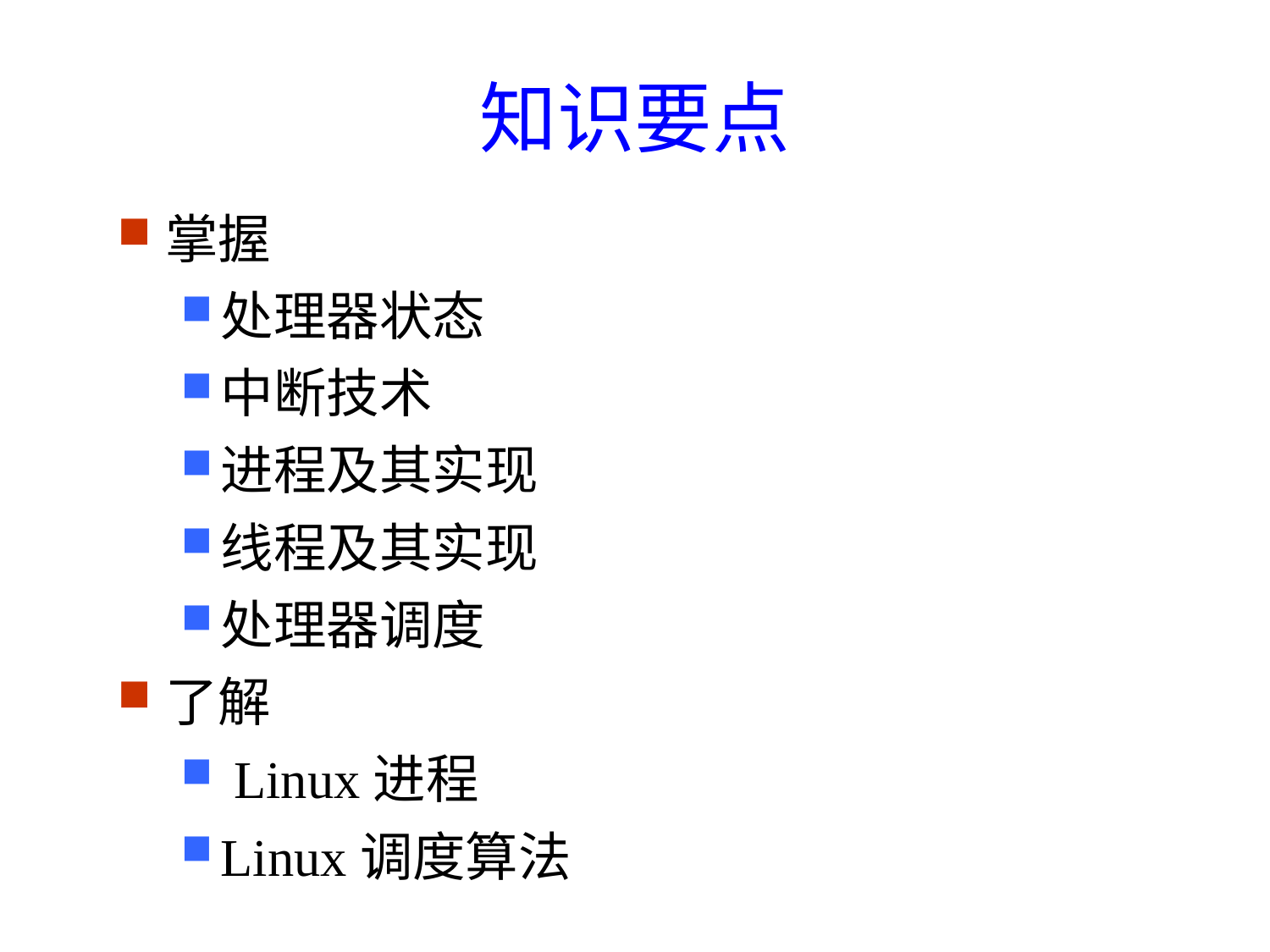

# 知识要点
掌握
处理器状态
中断技术
进程及其实现
线程及其实现
处理器调度
了解
 Linux进程
Linux调度算法